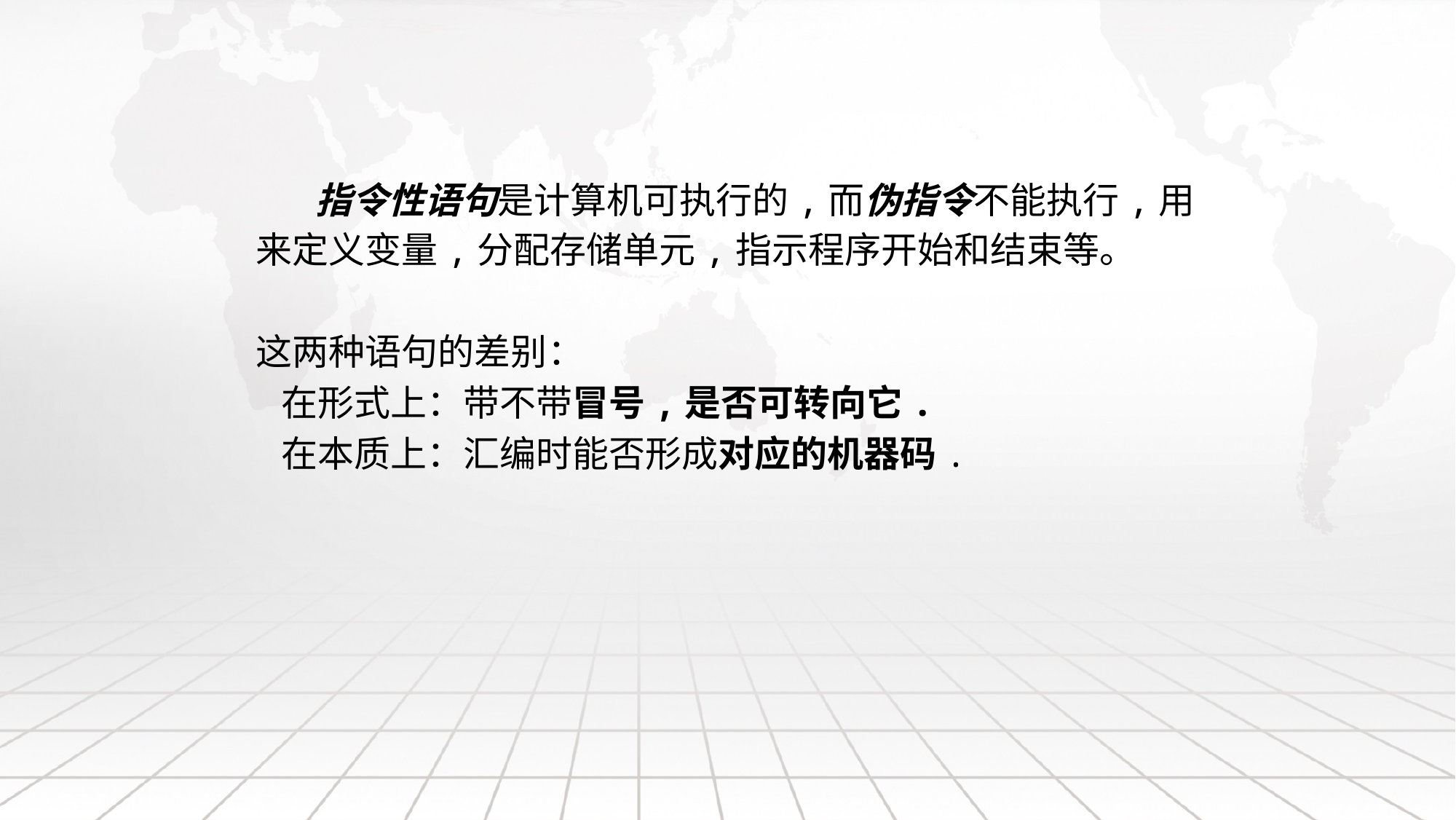

指令性语句是计算机可执行的,而伪指令不能执行,用来定义变量,分配存储单元,指示程序开始和结束等。

这两种语句的差别：
  在形式上：带不带冒号,是否可转向它.
  在本质上：汇编时能否形成对应的机器码.